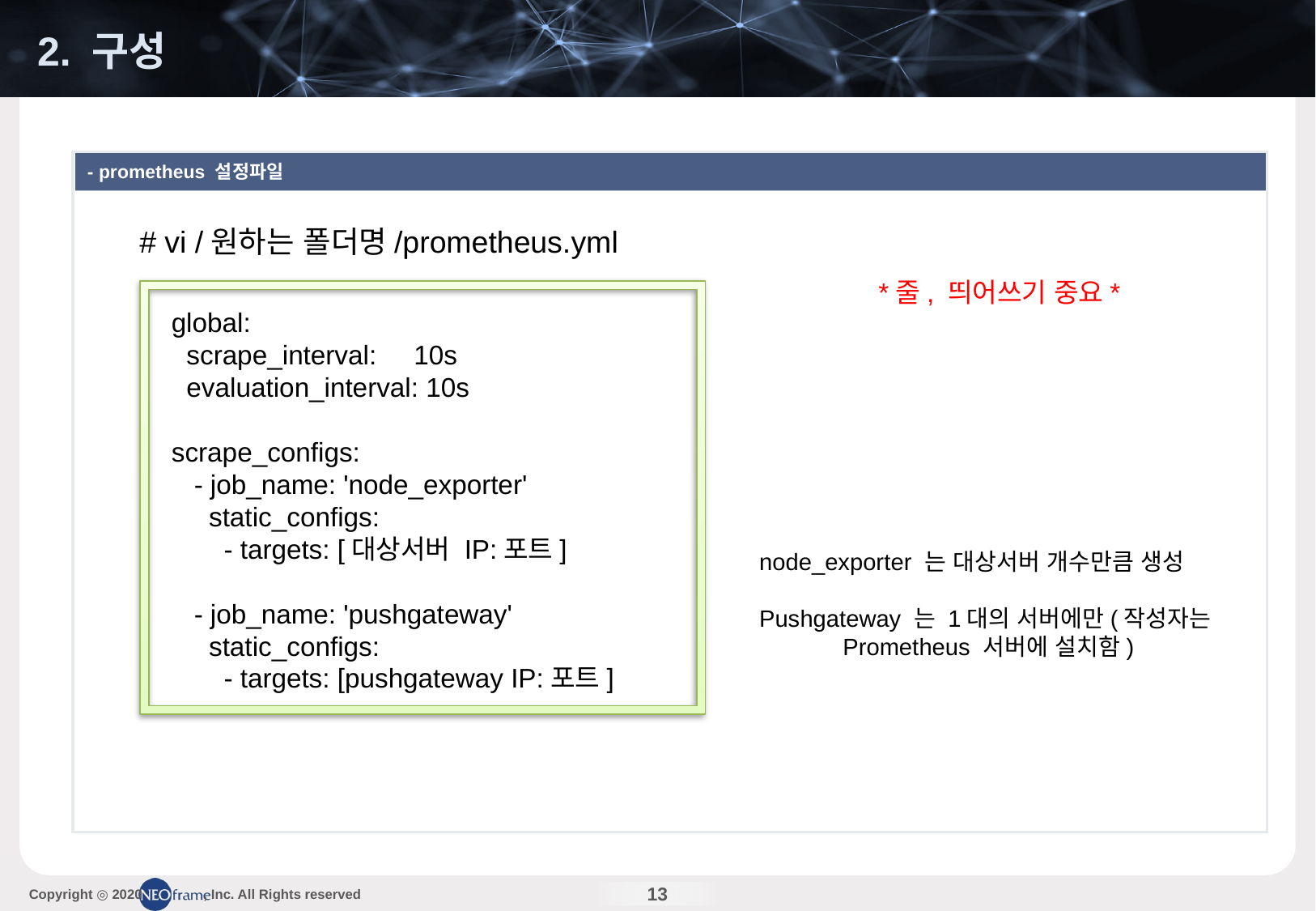

2. 구성
- prometheus 설정파일

# vi /원하는 폴더명/prometheus.yml
*줄, 띄어쓰기 중요*

global:
  scrape_interval:     10s
  evaluation_interval: 10s

scrape_configs:
   - job_name: 'node_exporter'
     static_configs:
       - targets: [대상서버 IP:포트]

   - job_name: 'pushgateway'
     static_configs:
       - targets: [pushgateway IP:포트]
node_exporter 는 대상서버 개수만큼 생성

Pushgateway 는 1대의 서버에만(작성자는
Prometheus 서버에 설치함)